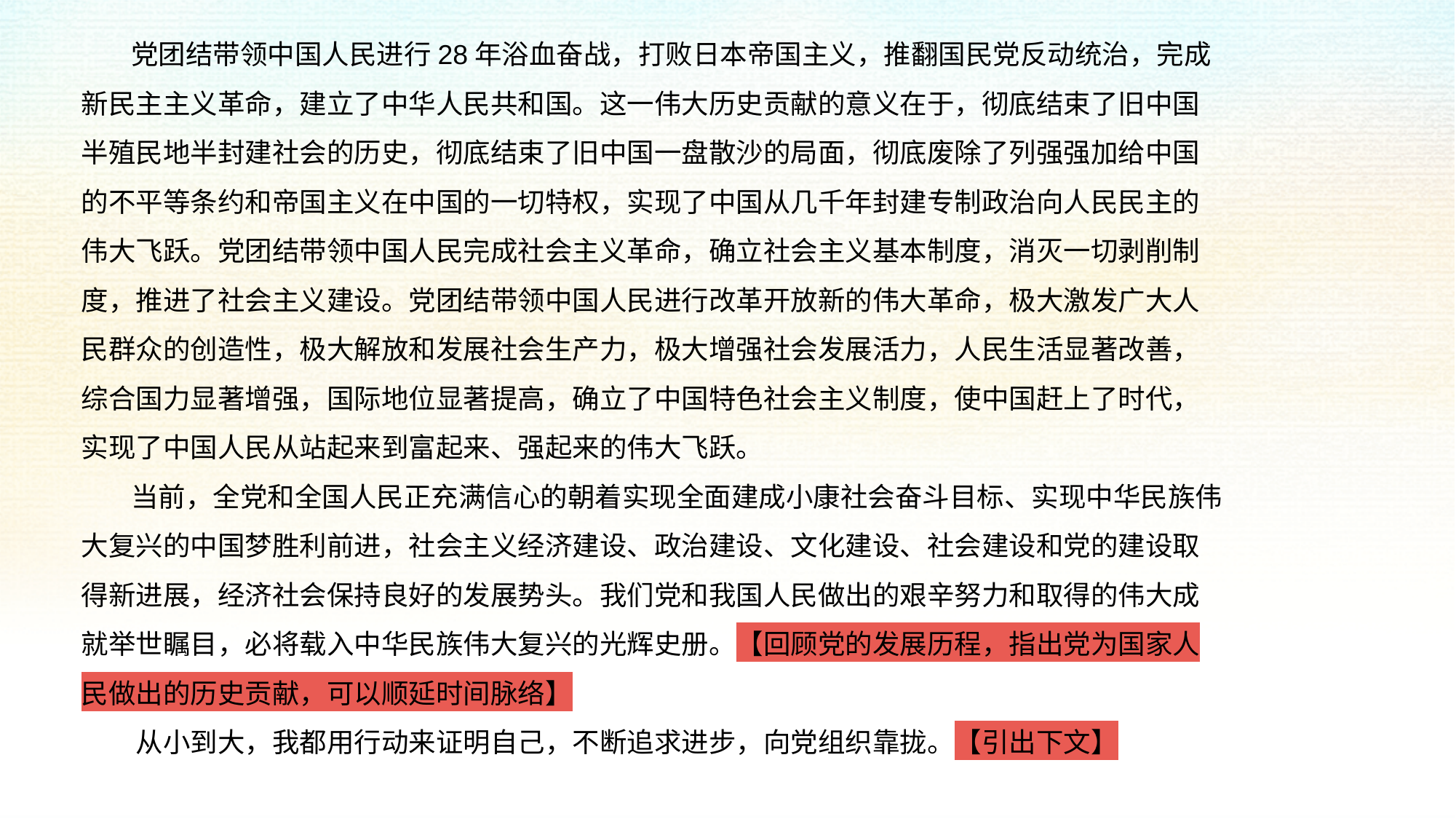

党团结带领中国人民进行28年浴血奋战，打败日本帝国主义，推翻国民党反动统治，完成新民主主义革命，建立了中华人民共和国。这一伟大历史贡献的意义在于，彻底结束了旧中国半殖民地半封建社会的历史，彻底结束了旧中国一盘散沙的局面，彻底废除了列强强加给中国的不平等条约和帝国主义在中国的一切特权，实现了中国从几千年封建专制政治向人民民主的伟大飞跃。党团结带领中国人民完成社会主义革命，确立社会主义基本制度，消灭一切剥削制度，推进了社会主义建设。党团结带领中国人民进行改革开放新的伟大革命，极大激发广大人民群众的创造性，极大解放和发展社会生产力，极大增强社会发展活力，人民生活显著改善，综合国力显著增强，国际地位显著提高，确立了中国特色社会主义制度，使中国赶上了时代，实现了中国人民从站起来到富起来、强起来的伟大飞跃。
       当前，全党和全国人民正充满信心的朝着实现全面建成小康社会奋斗目标、实现中华民族伟大复兴的中国梦胜利前进，社会主义经济建设、政治建设、文化建设、社会建设和党的建设取得新进展，经济社会保持良好的发展势头。我们党和我国人民做出的艰辛努力和取得的伟大成就举世瞩目，必将载入中华民族伟大复兴的光辉史册。【回顾党的发展历程，指出党为国家人民做出的历史贡献，可以顺延时间脉络】
　　从小到大，我都用行动来证明自己，不断追求进步，向党组织靠拢。【引出下文】